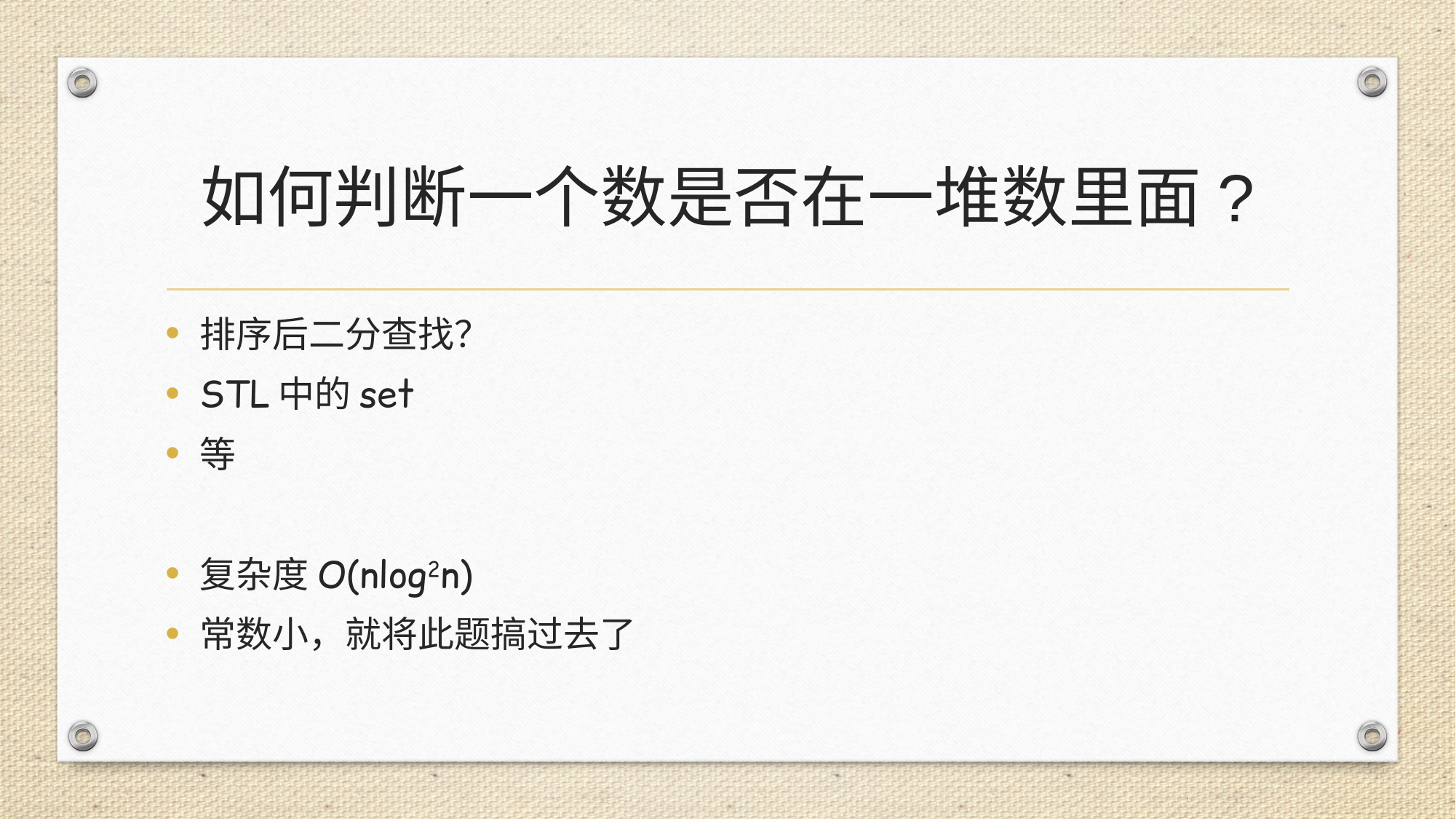

# 如何判断一个数是否在一堆数里面?
排序后二分查找？
STL中的set
等

复杂度O(nlog2n)
常数小，就将此题搞过去了